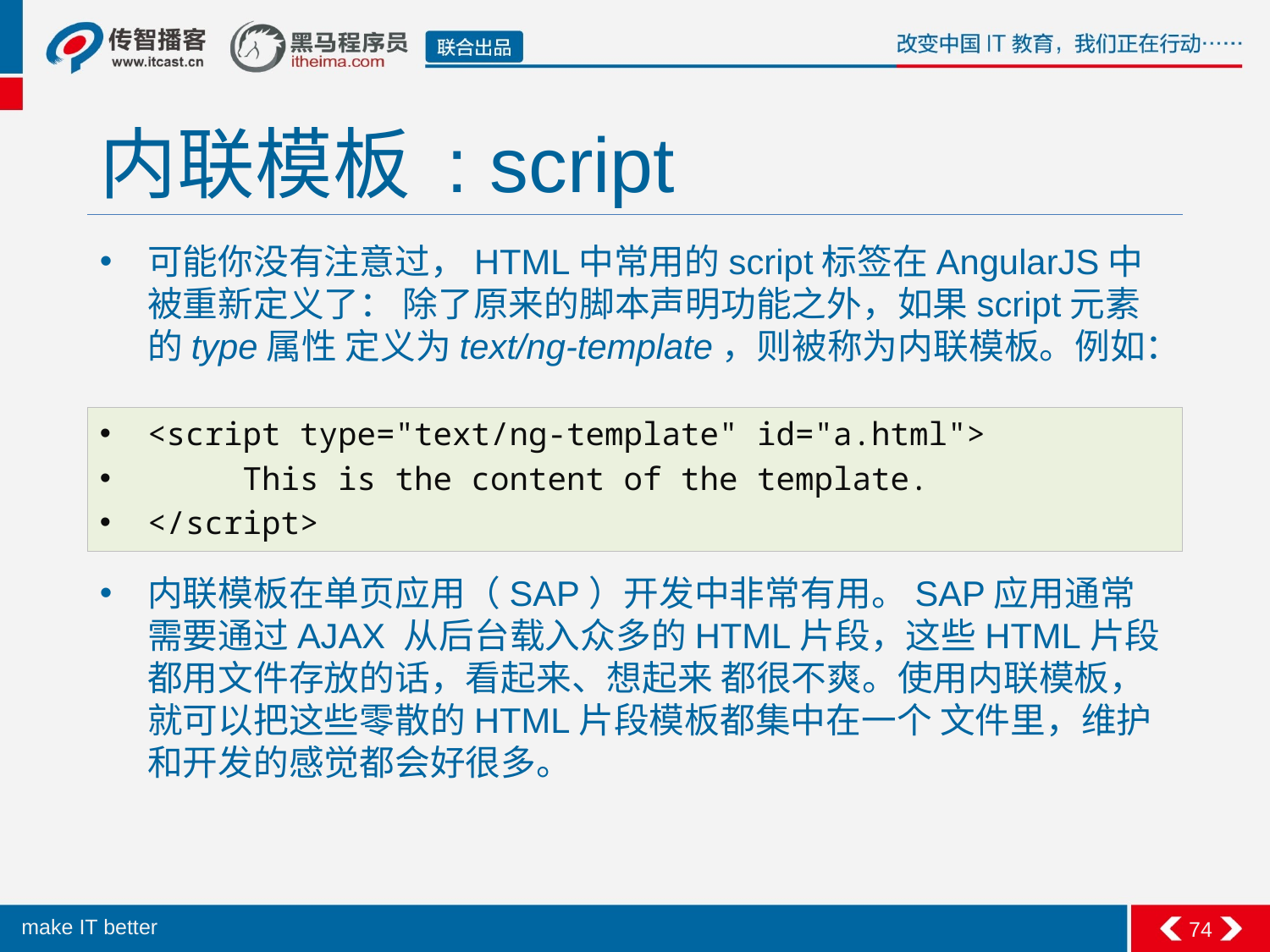

# 内联模板 : script
可能你没有注意过，HTML中常用的script标签在AngularJS中被重新定义了： 除了原来的脚本声明功能之外，如果script元素的type属性 定义为text/ng-template，则被称为内联模板。例如：

内联模板在单页应用（SAP）开发中非常有用。SAP应用通常需要通过AJAX 从后台载入众多的HTML片段，这些HTML片段都用文件存放的话，看起来、想起来 都很不爽。使用内联模板，就可以把这些零散的HTML片段模板都集中在一个 文件里，维护和开发的感觉都会好很多。
<script type="text/ng-template" id="a.html">
     This is the content of the template.
</script>
74

make IT better